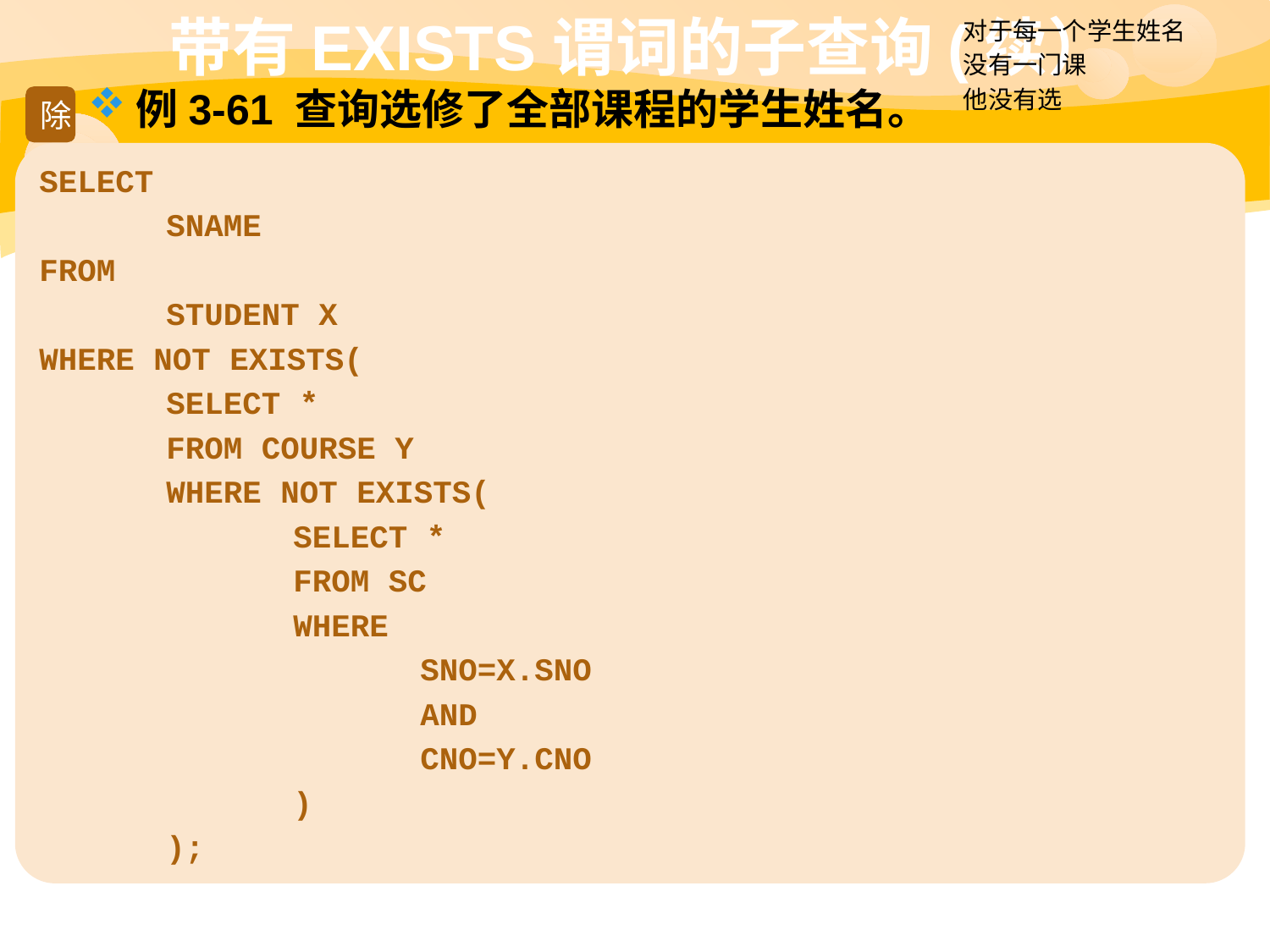

带有EXISTS谓词的子查询(续）
对于每一个学生姓名
没有一门课
他没有选
例3-61 查询选修了全部课程的学生姓名。
除
SELECT
	SNAME
FROM
	STUDENT X
WHERE NOT EXISTS(
	SELECT *
	FROM COURSE Y
	WHERE NOT EXISTS(
		SELECT *
		FROM SC
		WHERE
			SNO=X.SNO
			AND
			CNO=Y.CNO
		)
	);